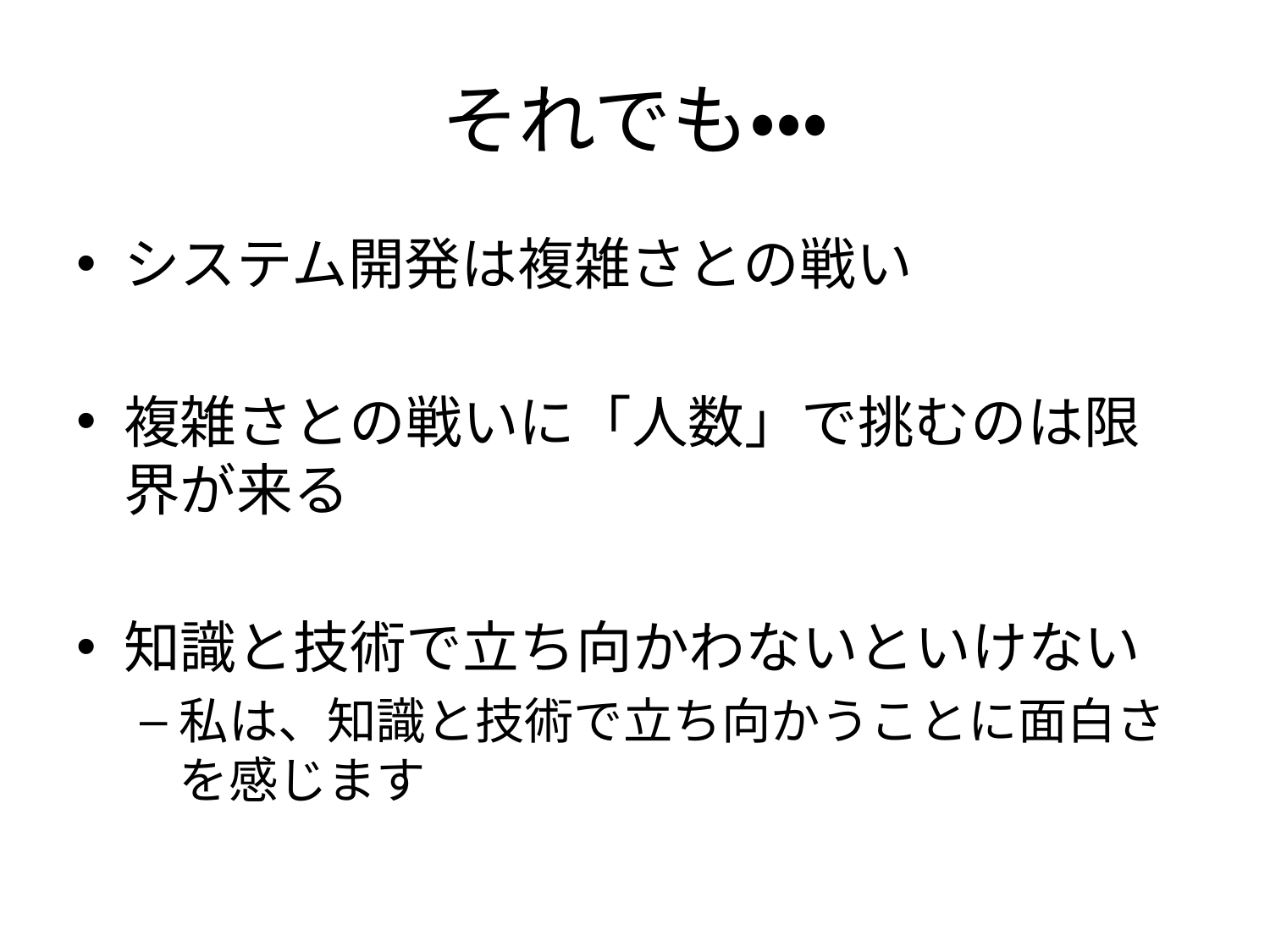

# それでも・・・
システム開発は複雑さとの戦い

複雑さとの戦いに「人数」で挑むのは限界が来る

知識と技術で立ち向かわないといけない
私は、知識と技術で立ち向かうことに面白さを感じます